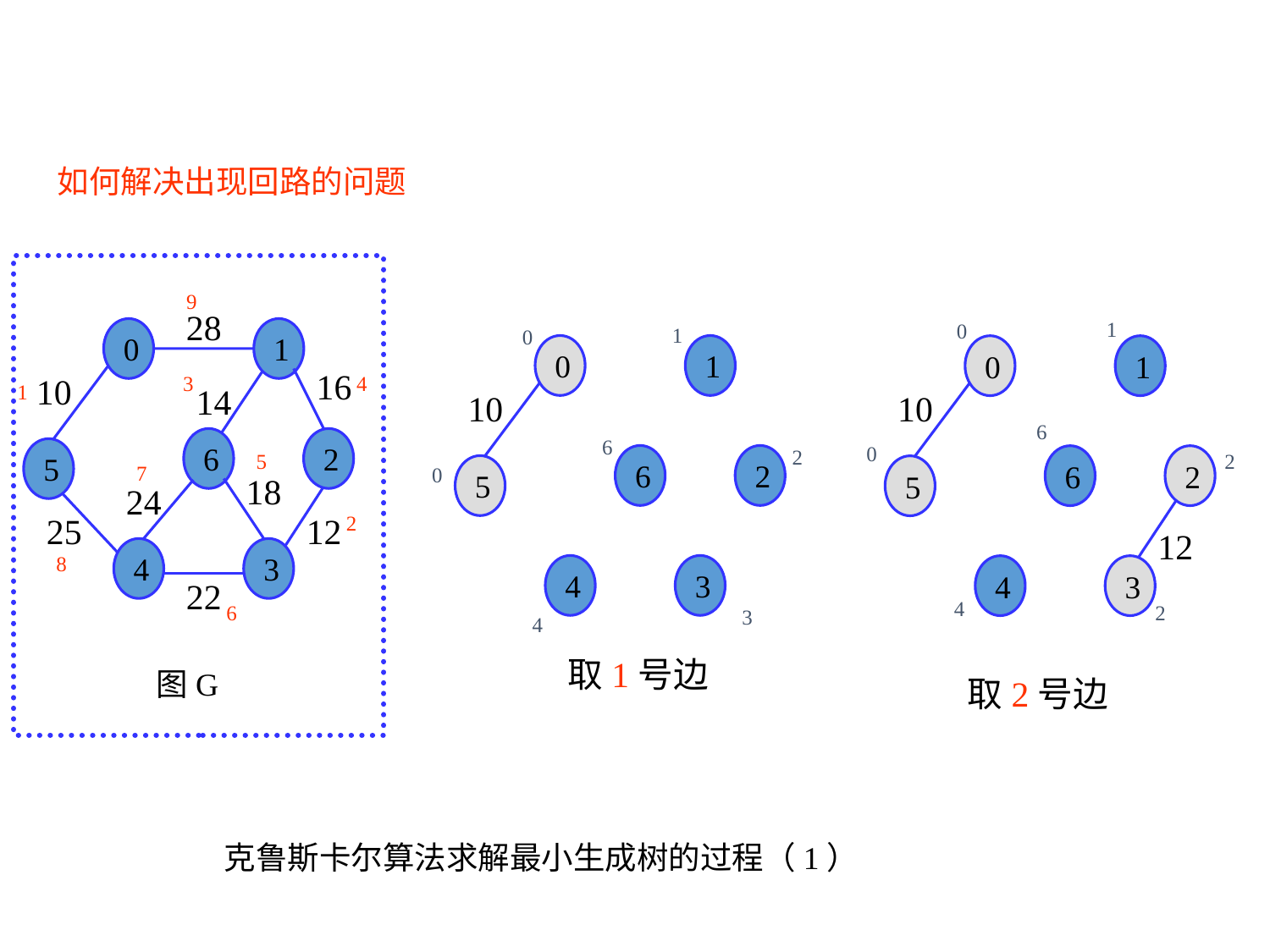

如何解决出现回路的问题

9
28
1
0
1
0
0
1
0
1
0
1

16
10
3
4

1

14
10
10

6
6
6
2
0
2
5
5
2
6
2
6
2
7
0
5
5
18
24

25
12
2
12
4
3
8
4
3
4
3
22

4
2
6
3
4
取1号边
图G
取2号边
克鲁斯卡尔算法求解最小生成树的过程（1）